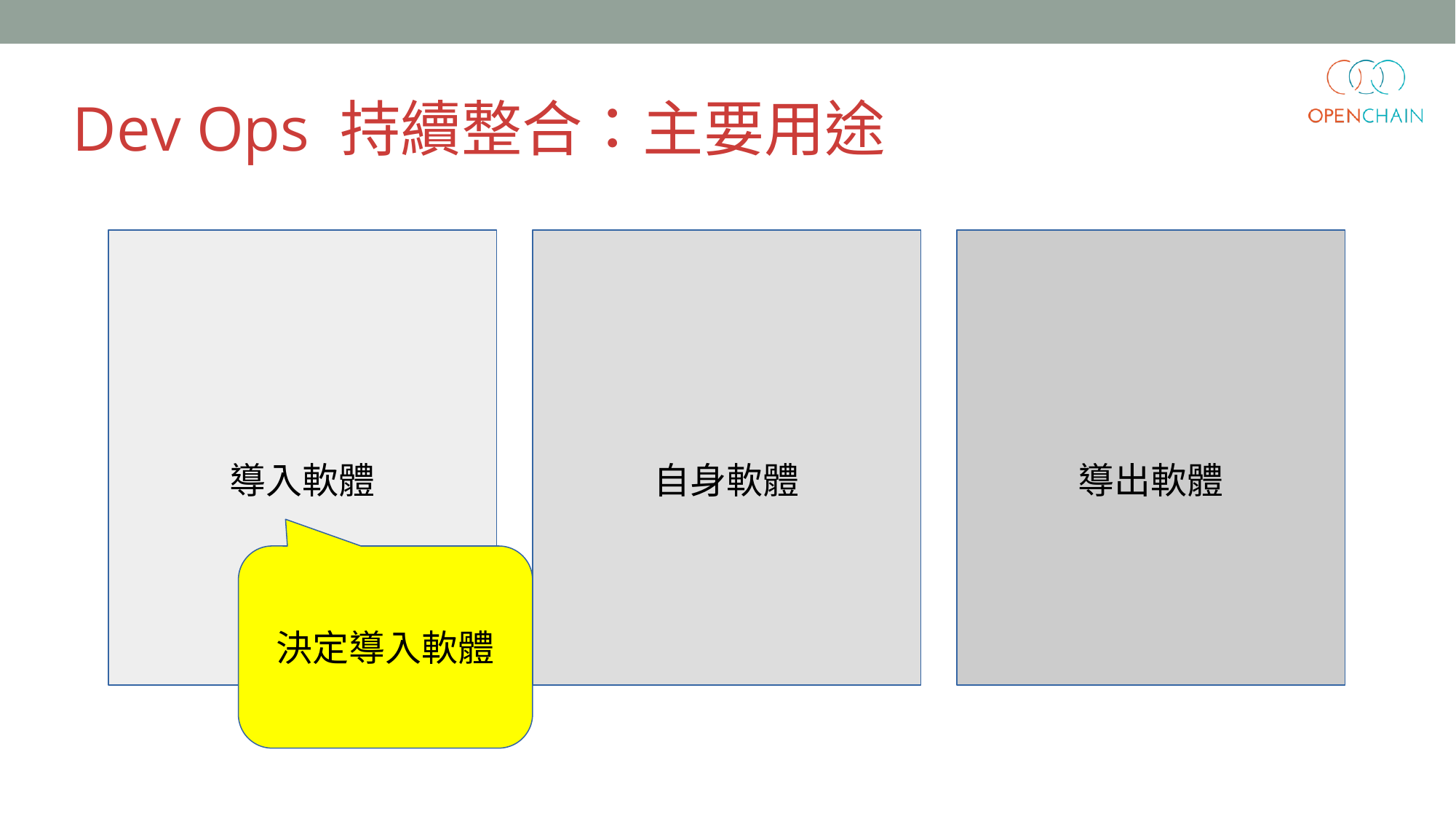

Dev Ops 持續整合：主要用途

導入軟體
自身軟體
導出軟體
決定導入軟體